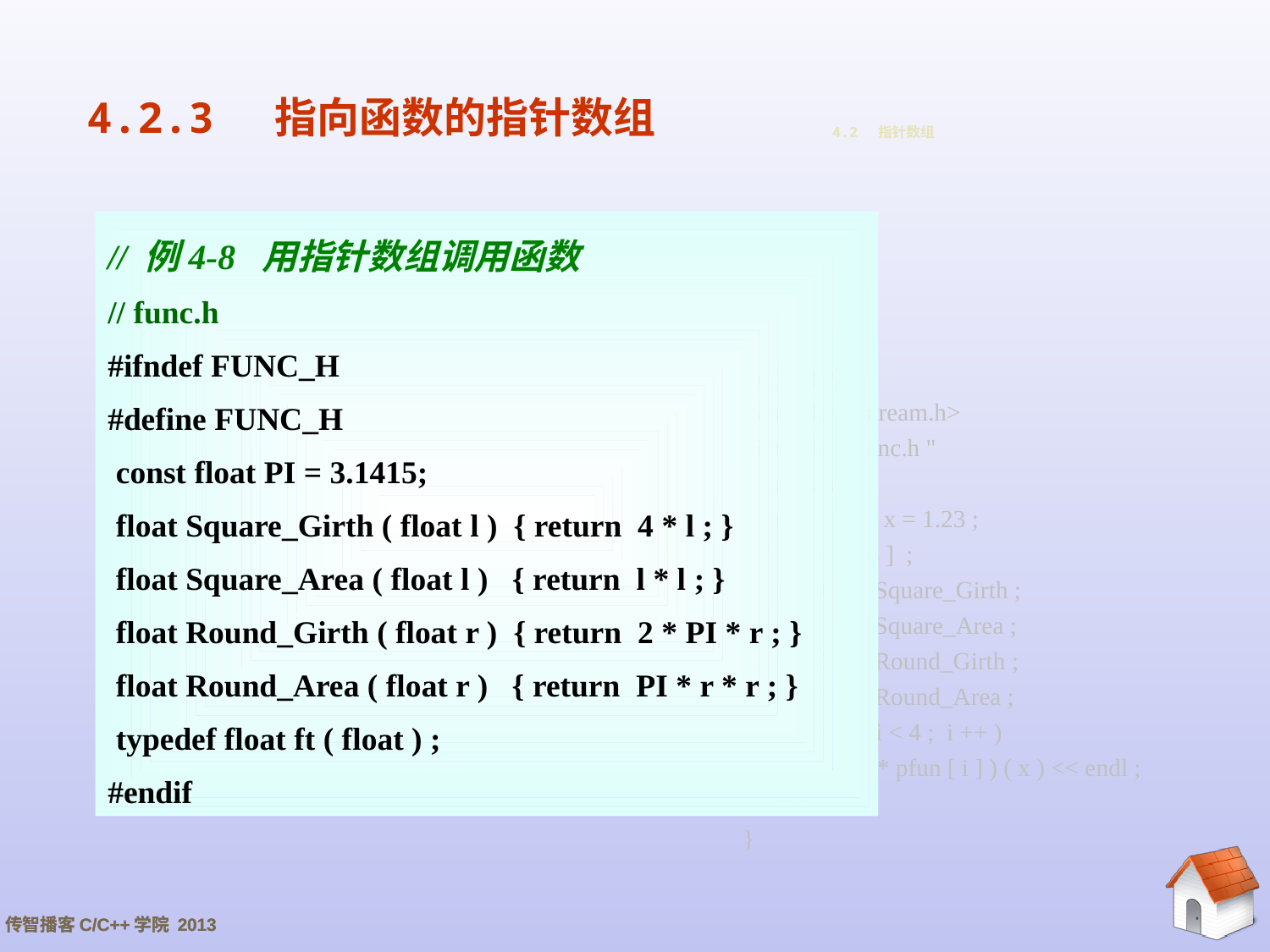

4.2.3  指向函数的指针数组
# 4.2  指针数组
// 例4-8  用指针数组调用函数
// func.h
#ifndef FUNC_H
#define FUNC_H
 const float PI = 3.1415;
 float Square_Girth ( float l )  { return  4 * l ; }
 float Square_Area ( float l )   { return  l * l ; }
 float Round_Girth ( float r )  { return  2 * PI * r ; }
 float Round_Area ( float r )   { return  PI * r * r ; }
 typedef float ft ( float ) ;
#endif
//ex4_8.cpp
#include<iostream.h>
#include  " func.h "
void main()
{ int  i ;  float x = 1.23 ;
   ft * pfun [ 4 ]  ;
  pfun [ 0 ] = Square_Girth ;
  pfun [ 1 ] = Square_Area ;
  pfun [ 2 ] = Round_Girth ;
  pfun [ 3 ] = Round_Area ;
  for ( i = 0 ;  i < 4 ;  i ++ )
      cout << ( * pfun [ i ] ) ( x ) << endl ;
  return ;
}